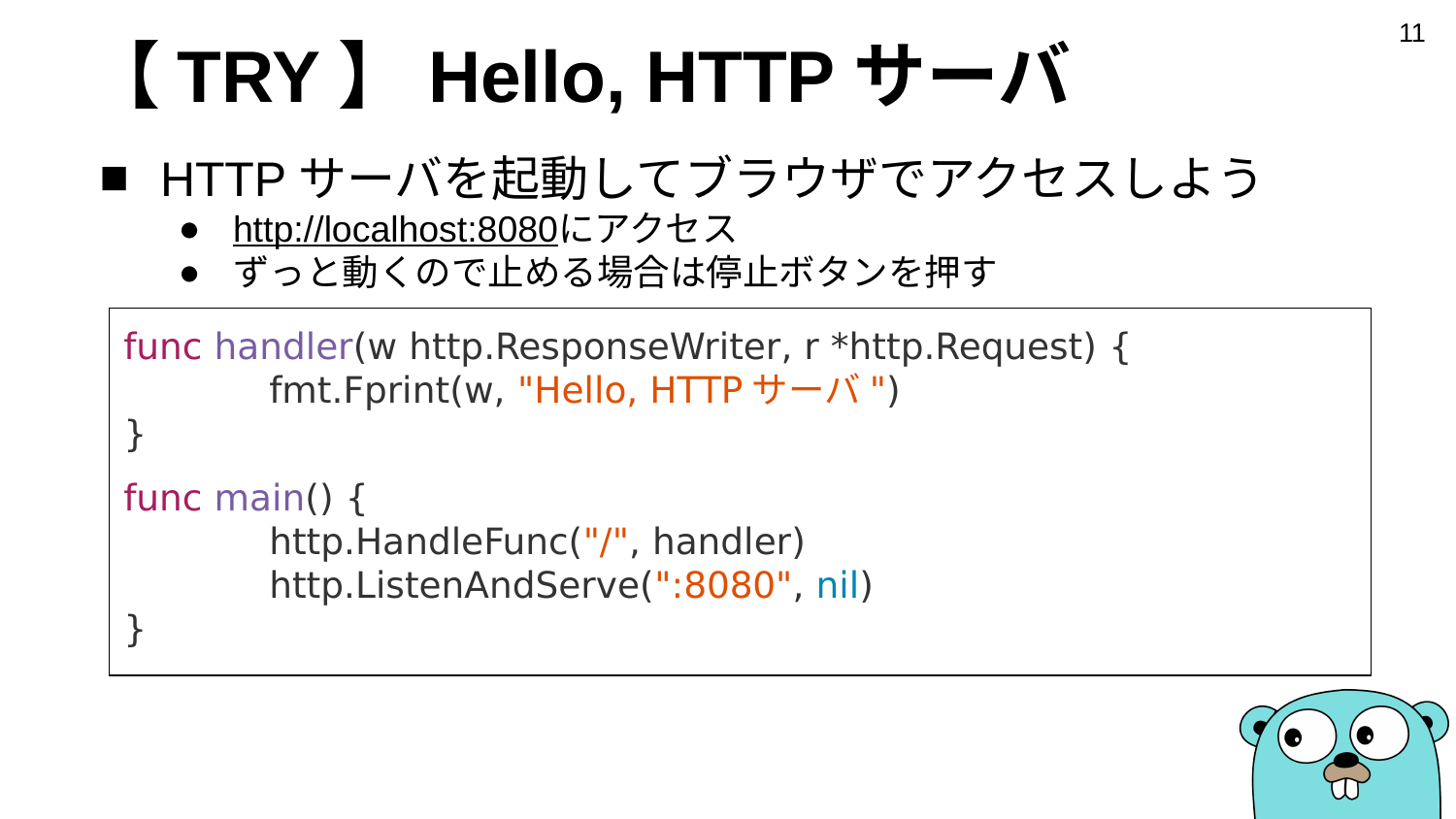

11
# 【TRY】Hello, HTTPサーバ
HTTPサーバを起動してブラウザでアクセスしよう
http://localhost:8080にアクセス
ずっと動くので止める場合は停止ボタンを押す
func handler(w http.ResponseWriter, r *http.Request) {
	fmt.Fprint(w, "Hello, HTTPサーバ")
}
func main() {
	http.HandleFunc("/", handler)
	http.ListenAndServe(":8080", nil)
}